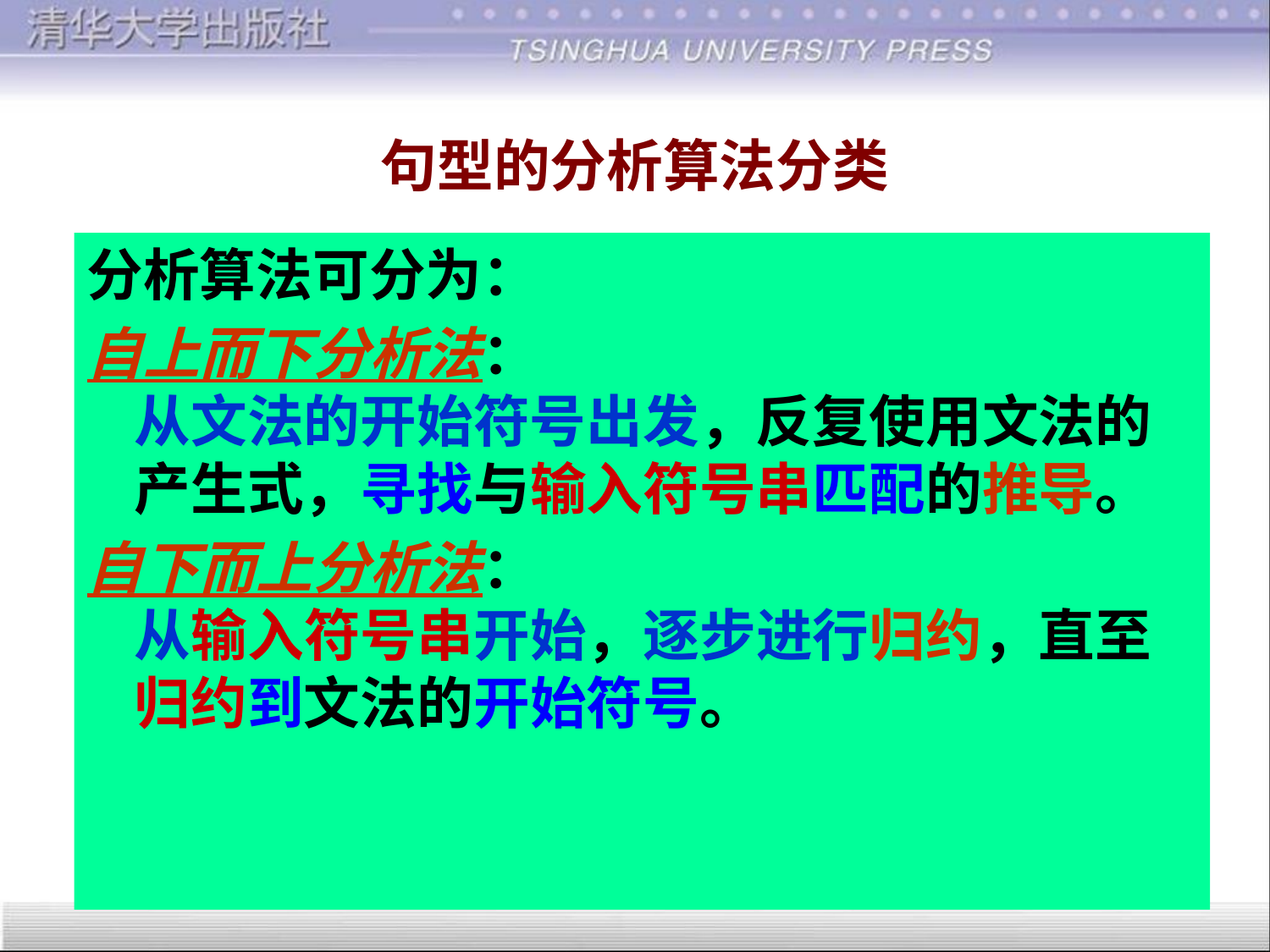

# 句型的分析算法分类
分析算法可分为：
自上而下分析法：
从文法的开始符号出发，反复使用文法的产生式，寻找与输入符号串匹配的推导。
自下而上分析法：
从输入符号串开始，逐步进行归约，直至归约到文法的开始符号。